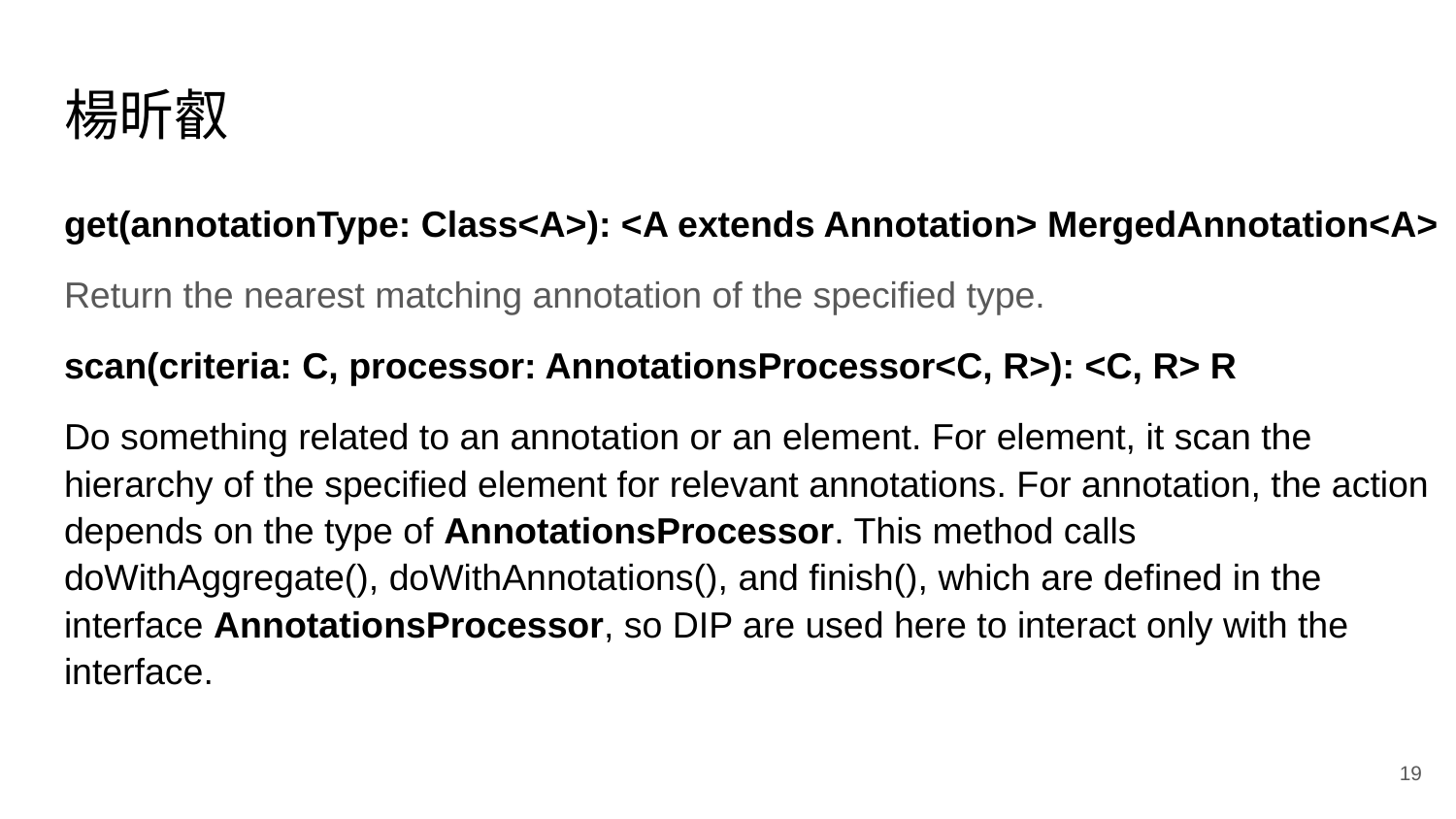

# 楊昕叡

get(annotationType: Class<A>): <A extends Annotation> MergedAnnotation<A>
Return the nearest matching annotation of the specified type.
scan(criteria: C, processor: AnnotationsProcessor<C, R>): <C, R> R
Do something related to an annotation or an element. For element, it scan the hierarchy of the specified element for relevant annotations. For annotation, the action depends on the type of AnnotationsProcessor. This method calls doWithAggregate(), doWithAnnotations(), and finish(), which are defined in the interface AnnotationsProcessor, so DIP are used here to interact only with the interface.
19